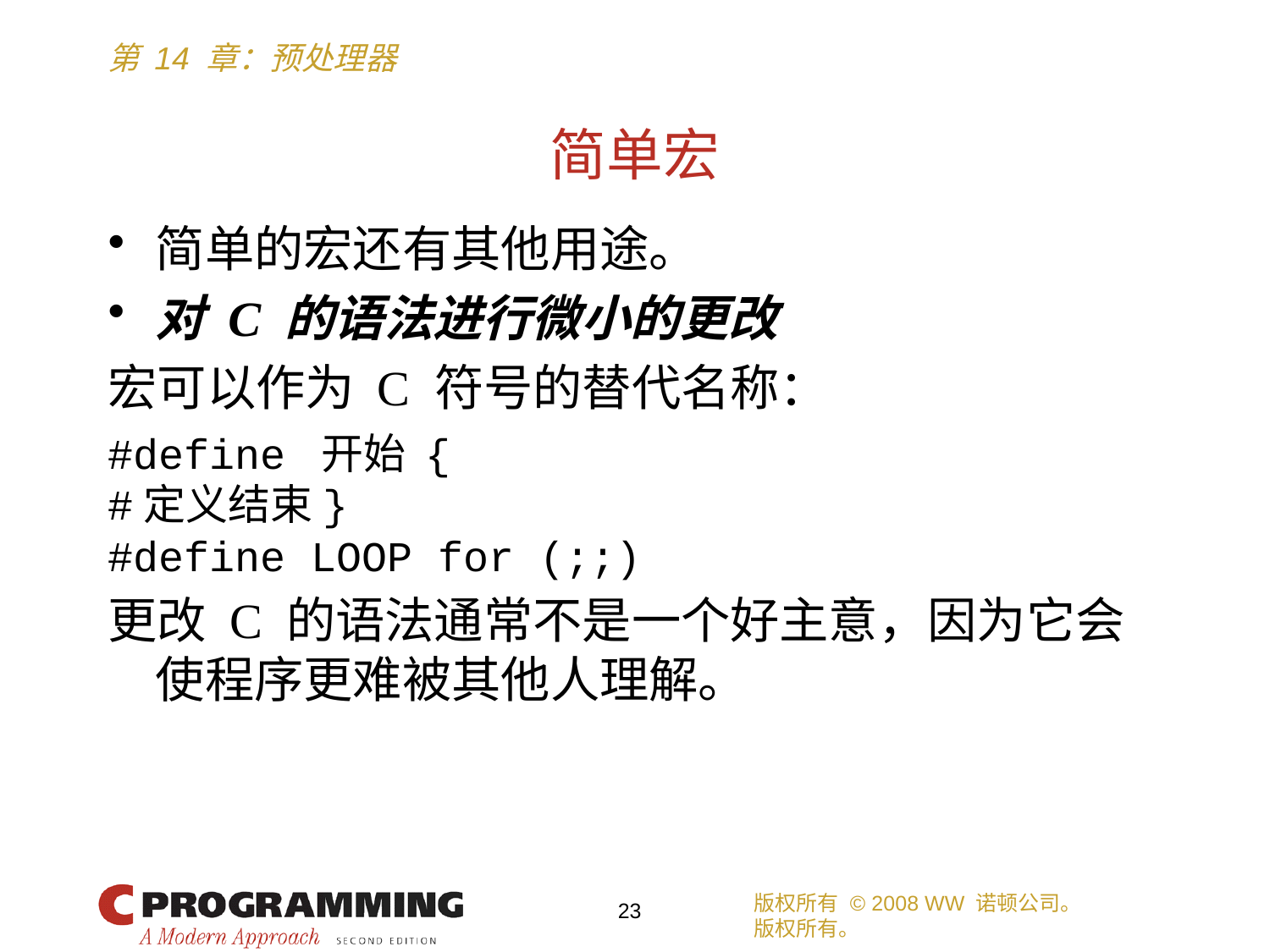

# 简单宏
简单的宏还有其他用途。
对 C 的语法进行微小的更改
宏可以作为 C 符号的替代名称：
#define 开始 {
#定义结束}
#define LOOP for (;;)
更改 C 的语法通常不是一个好主意，因为它会使程序更难被其他人理解。
版权所有 © 2008 WW 诺顿公司。
版权所有。
23